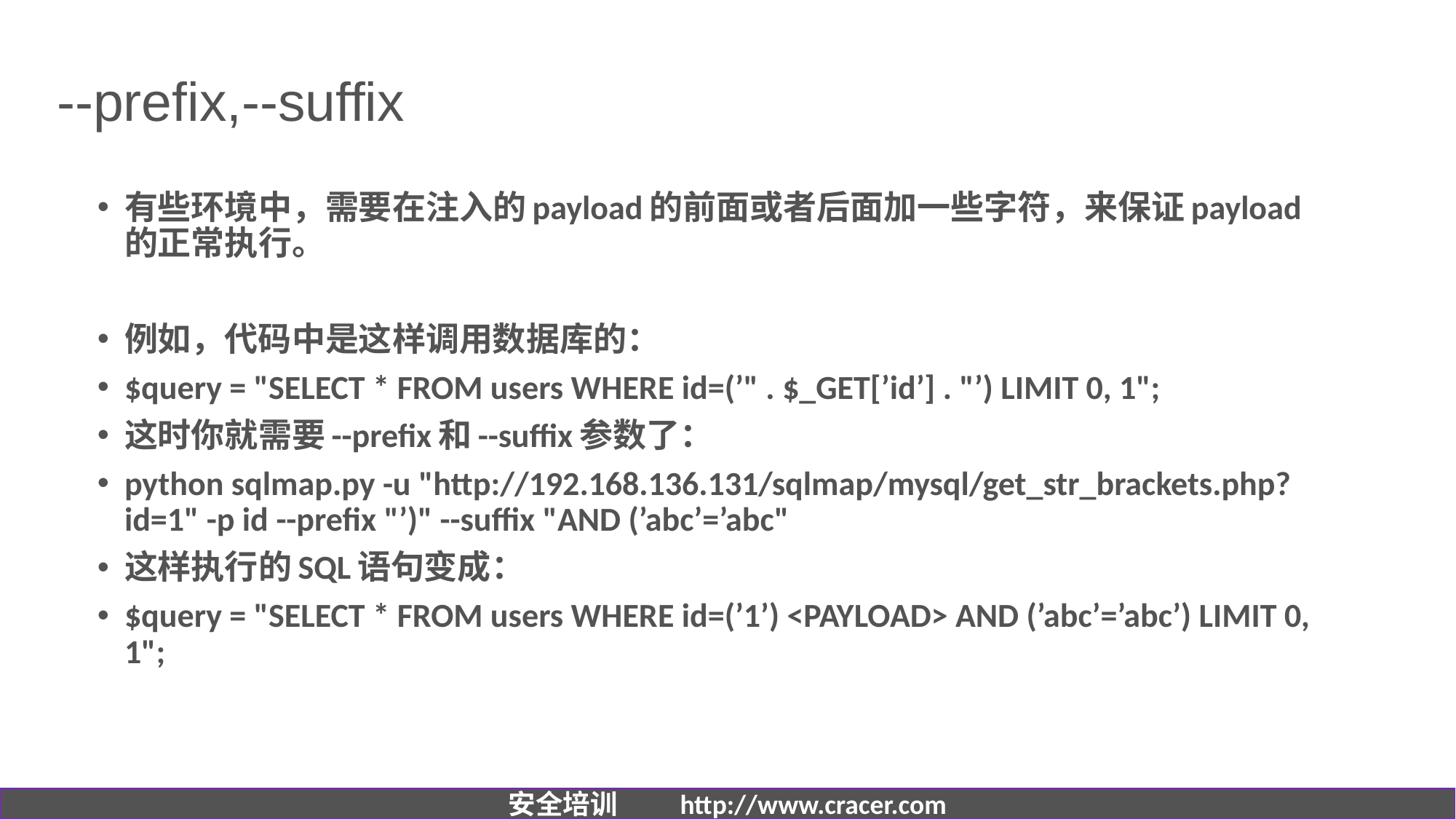

# --prefix,--suffix
有些环境中，需要在注入的payload的前面或者后面加一些字符，来保证payload的正常执行。

例如，代码中是这样调用数据库的：
$query = "SELECT * FROM users WHERE id=(’" . $_GET[’id’] . "’) LIMIT 0, 1";
这时你就需要--prefix和--suffix参数了：
python sqlmap.py -u "http://192.168.136.131/sqlmap/mysql/get_str_brackets.php?id=1" -p id --prefix "’)" --suffix "AND (’abc’=’abc"
这样执行的SQL语句变成：
$query = "SELECT * FROM users WHERE id=(’1’) <PAYLOAD> AND (’abc’=’abc’) LIMIT 0, 1";